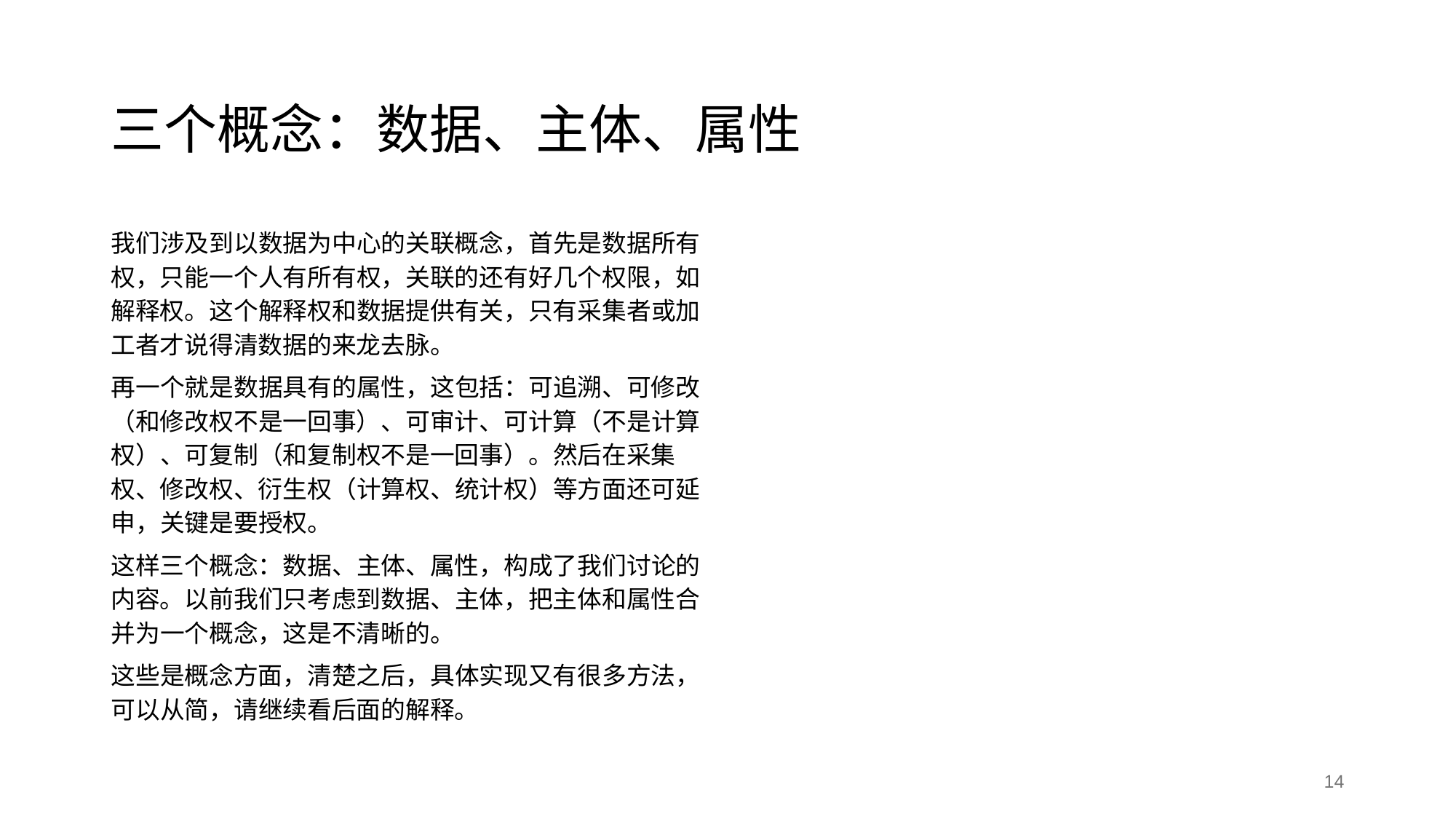

# 三个概念：数据、主体、属性
我们涉及到以数据为中心的关联概念，首先是数据所有权，只能一个人有所有权，关联的还有好几个权限，如解释权。这个解释权和数据提供有关，只有采集者或加工者才说得清数据的来龙去脉。
再一个就是数据具有的属性，这包括：可追溯、可修改（和修改权不是一回事）、可审计、可计算（不是计算权）、可复制（和复制权不是一回事）。然后在采集权、修改权、衍生权（计算权、统计权）等方面还可延申，关键是要授权。
这样三个概念：数据、主体、属性，构成了我们讨论的内容。以前我们只考虑到数据、主体，把主体和属性合并为一个概念，这是不清晰的。
这些是概念方面，清楚之后，具体实现又有很多方法，可以从简，请继续看后面的解释。

14